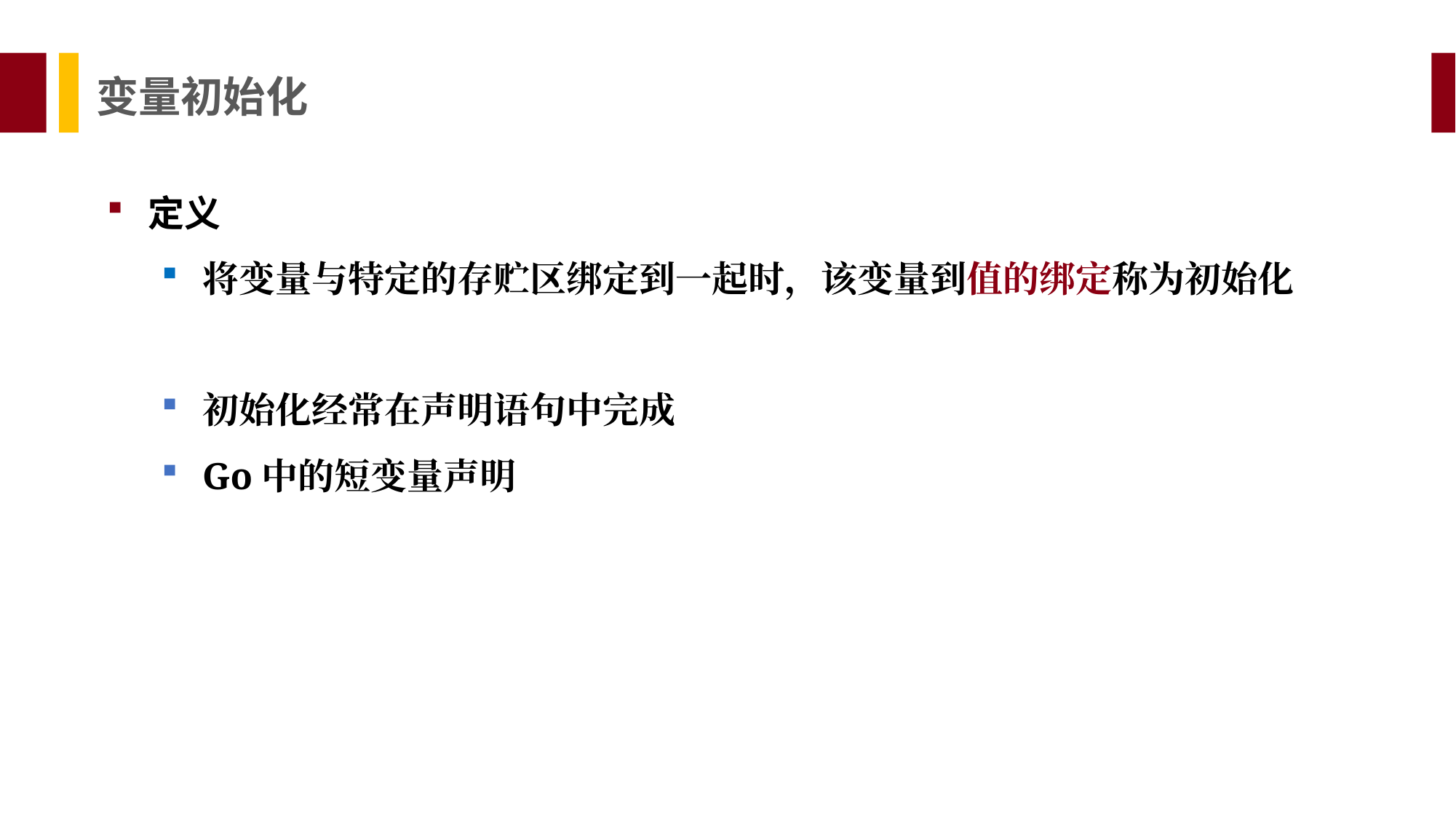

变量初始化
定义
将变量与特定的存贮区绑定到一起时，该变量到值的绑定称为初始化

初始化经常在声明语句中完成
Go中的短变量声明